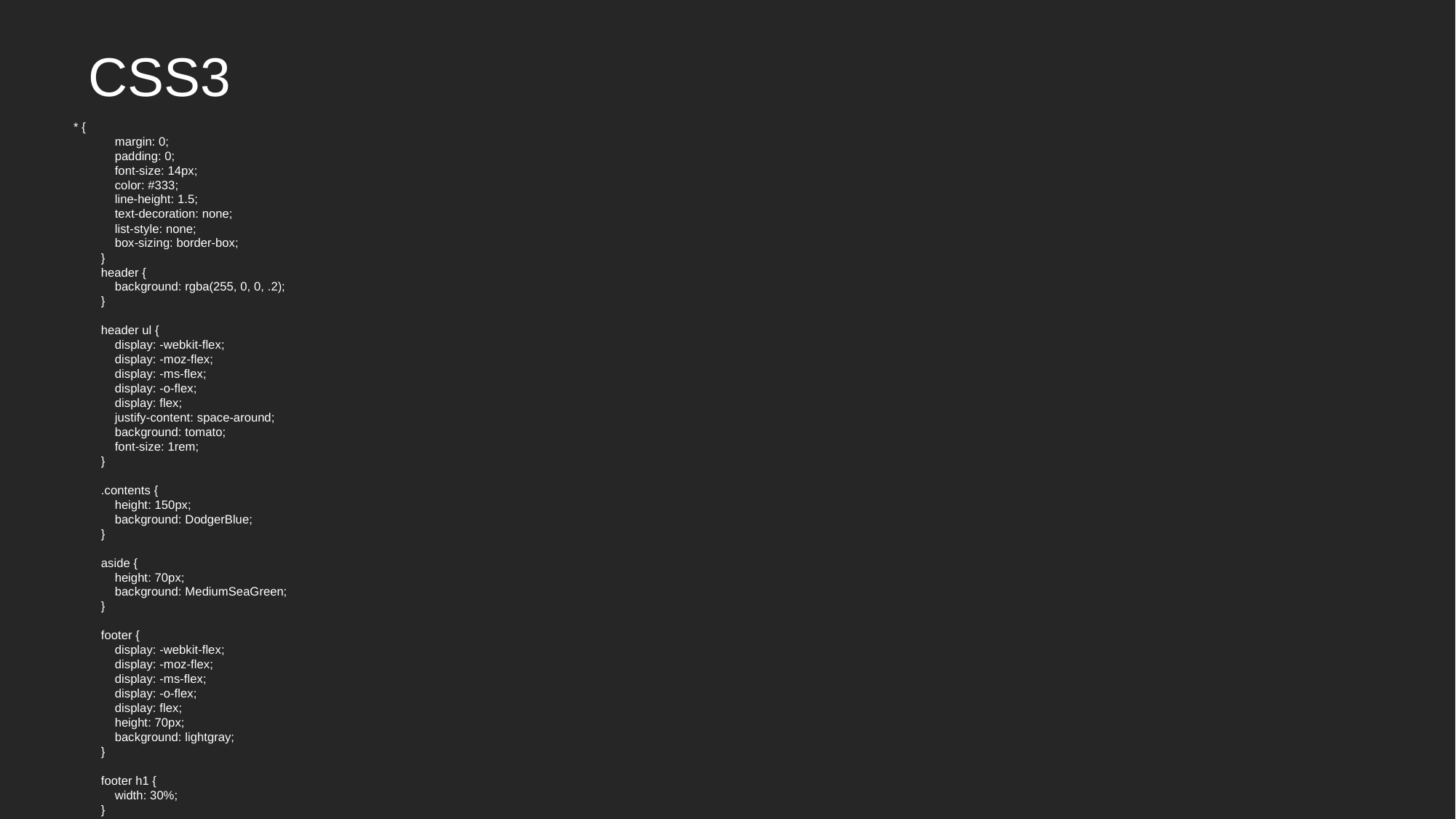

CSS3
* {
            margin: 0;
            padding: 0;
            font-size: 14px;
            color: #333;
            line-height: 1.5;
            text-decoration: none;
            list-style: none;
            box-sizing: border-box;
        }
        header {
            background: rgba(255, 0, 0, .2);
        }

        header ul {
            display: -webkit-flex;
            display: -moz-flex;
            display: -ms-flex;
            display: -o-flex;
            display: flex;
            justify-content: space-around;
            background: tomato;
            font-size: 1rem;
        }

        .contents {
            height: 150px;
            background: DodgerBlue;
        }

        aside {
            height: 70px;
            background: MediumSeaGreen;
        }

        footer {
            display: -webkit-flex;
            display: -moz-flex;
            display: -ms-flex;
            display: -o-flex;
            display: flex;
            height: 70px;
            background: lightgray;
        }

        footer h1 {
            width: 30%;
        }

        /*  pc버전 : width 480px 이상일 때  */
        @media screen and (min-width: 480px) {
            .wrap {
                max-width: 800px; /*w800*/
                margin: 0 auto;/* m:a */
            }
            header {
                height: 50px;
            }

            header h1 {
                float: left;
                width: 30%;
                height: 100%;
                line-height: 50px;
            }

            header nav {
                float: right;
                width: 60%;
            }

            header li {
                height: 50px;
                line-height: 50px;
            }

            header ul {
                display: block;
            }

            header ul li {
                float: left;
                padding: 0 30px;
            }

            .container {
                overflow: hidden;
            }

            .contents {
                float: left;
                width: 70%;
            }

            aside {
                float: right;
                width: 25%;
            }

            footer {
                display: block;
            }

            footer h1 {
                float: left;
            }

            footer address {
                float: left;
            }
        }